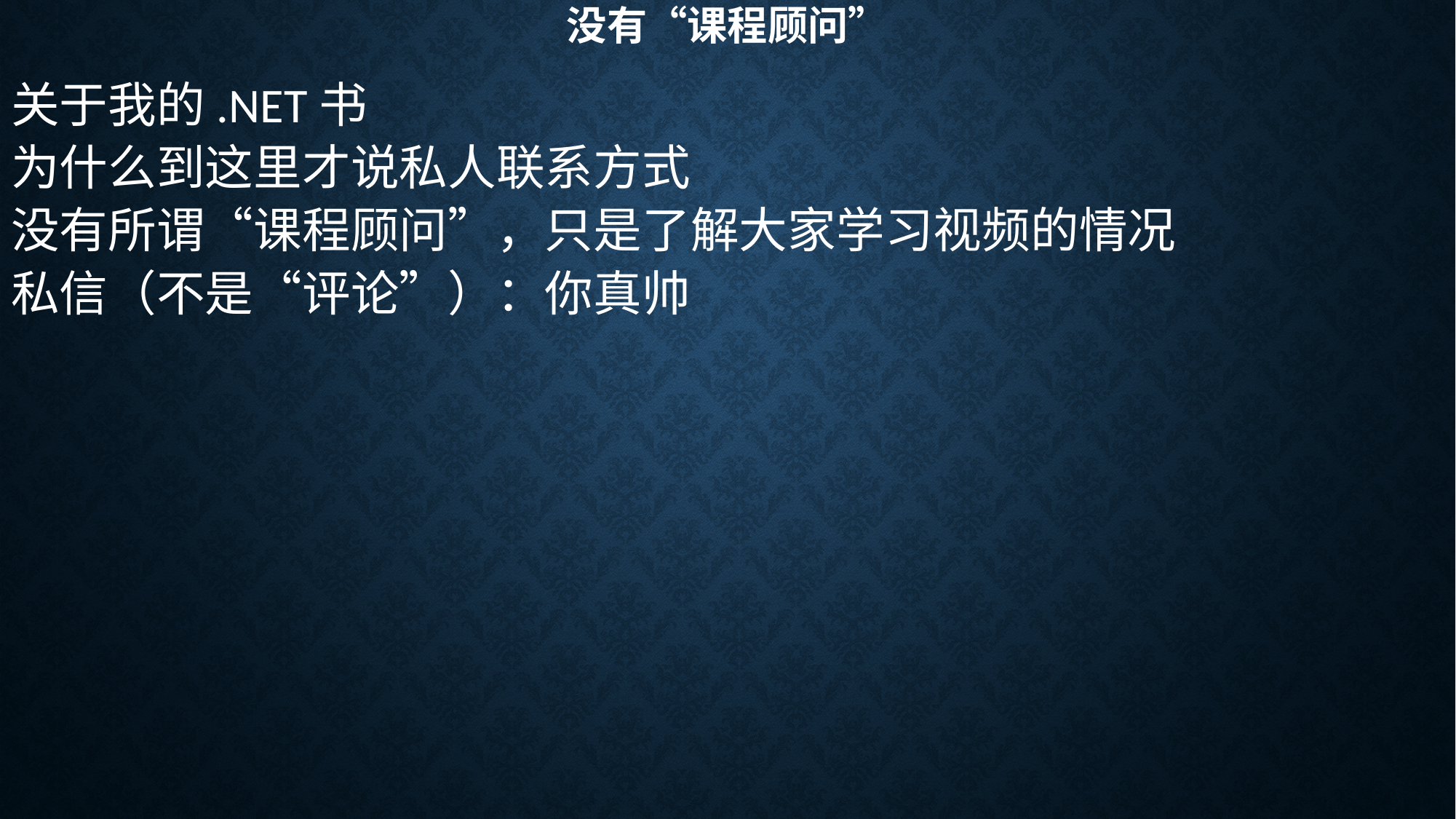

# 没有“课程顾问”
关于我的.NET书
为什么到这里才说私人联系方式
没有所谓“课程顾问”，只是了解大家学习视频的情况
私信（不是“评论”）：你真帅